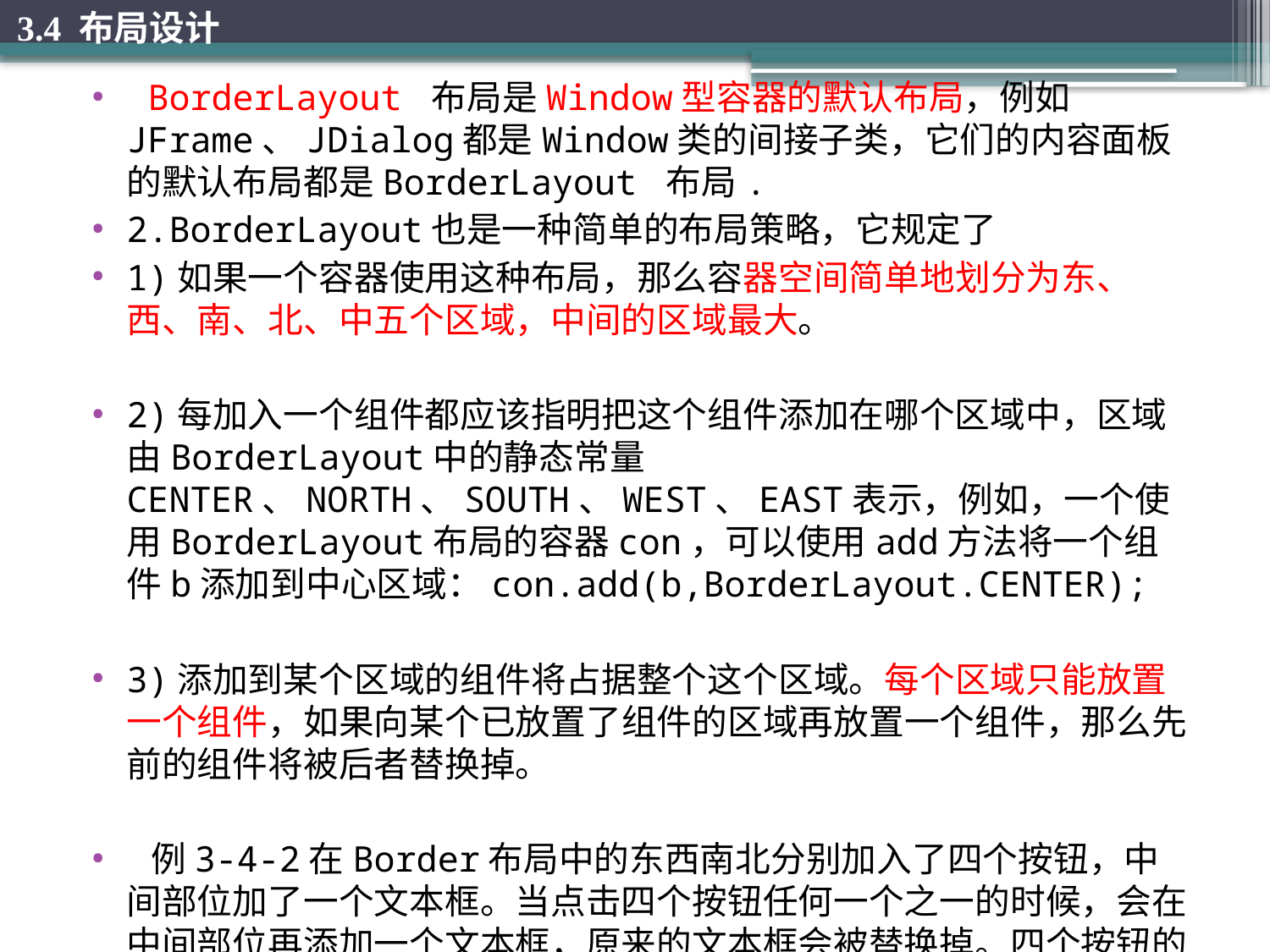

3.4 布局设计
 BorderLayout 布局是Window型容器的默认布局，例如JFrame、JDialog都是Window类的间接子类，它们的内容面板的默认布局都是BorderLayout 布局.
2.BorderLayout也是一种简单的布局策略，它规定了
1)如果一个容器使用这种布局，那么容器空间简单地划分为东、西、南、北、中五个区域，中间的区域最大。

2)每加入一个组件都应该指明把这个组件添加在哪个区域中，区域由BorderLayout中的静态常量CENTER、NORTH、SOUTH、WEST、EAST表示，例如，一个使用BorderLayout布局的容器con，可以使用add方法将一个组件b添加到中心区域：con.add(b,BorderLayout.CENTER);

3)添加到某个区域的组件将占据整个这个区域。每个区域只能放置一个组件，如果向某个已放置了组件的区域再放置一个组件，那么先前的组件将被后者替换掉。

  例3-4-2在Border布局中的东西南北分别加入了四个按钮，中间部位加了一个文本框。当点击四个按钮任何一个之一的时候，会在中间部位再添加一个文本框，原来的文本框会被替换掉。四个按钮的事件监听器是通过匿名类创建的。